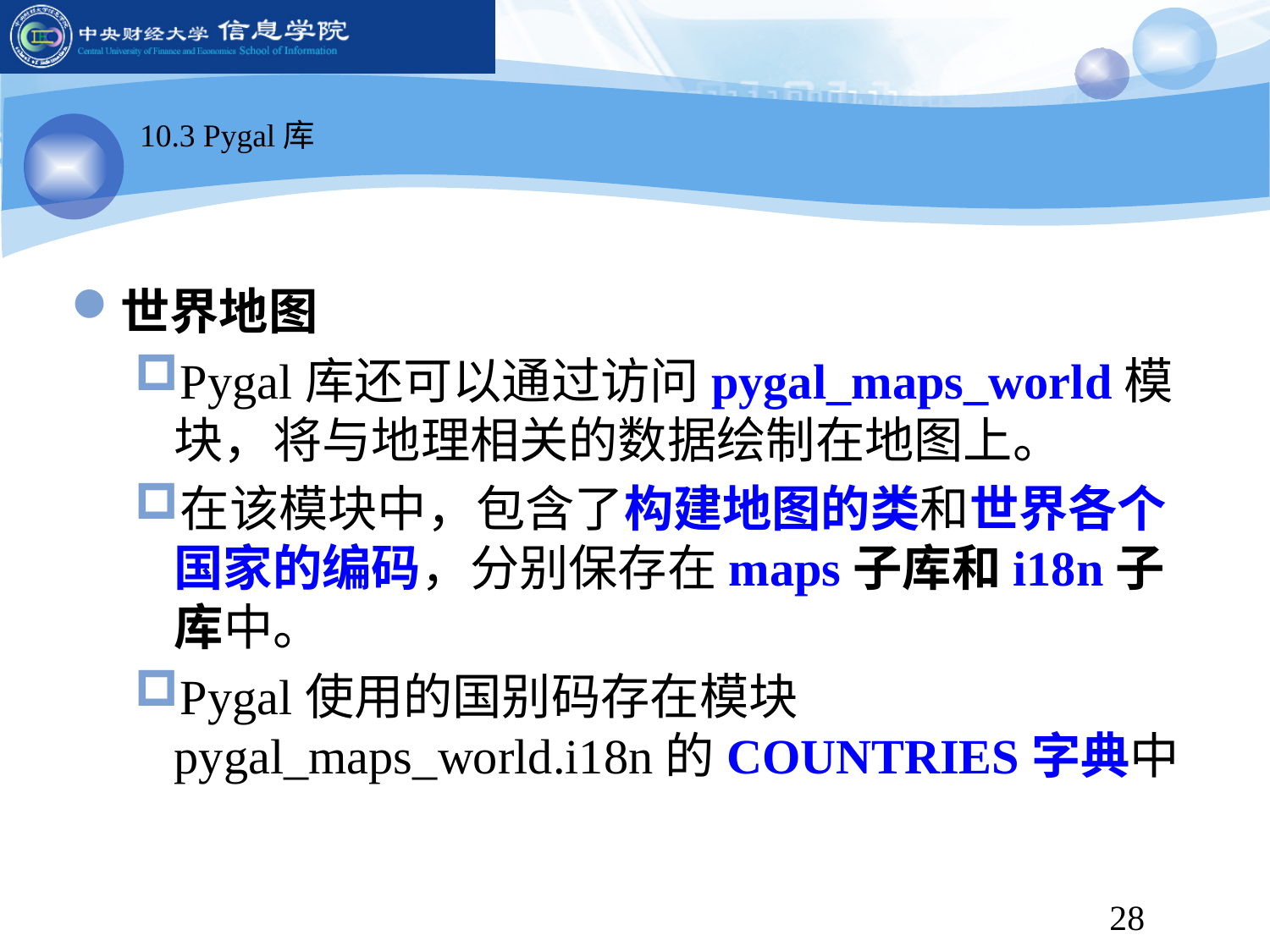

10.3 Pygal库
世界地图
Pygal库还可以通过访问pygal_maps_world模块，将与地理相关的数据绘制在地图上。
在该模块中，包含了构建地图的类和世界各个国家的编码，分别保存在maps子库和i18n子库中。
Pygal使用的国别码存在模块pygal_maps_world.i18n的COUNTRIES字典中